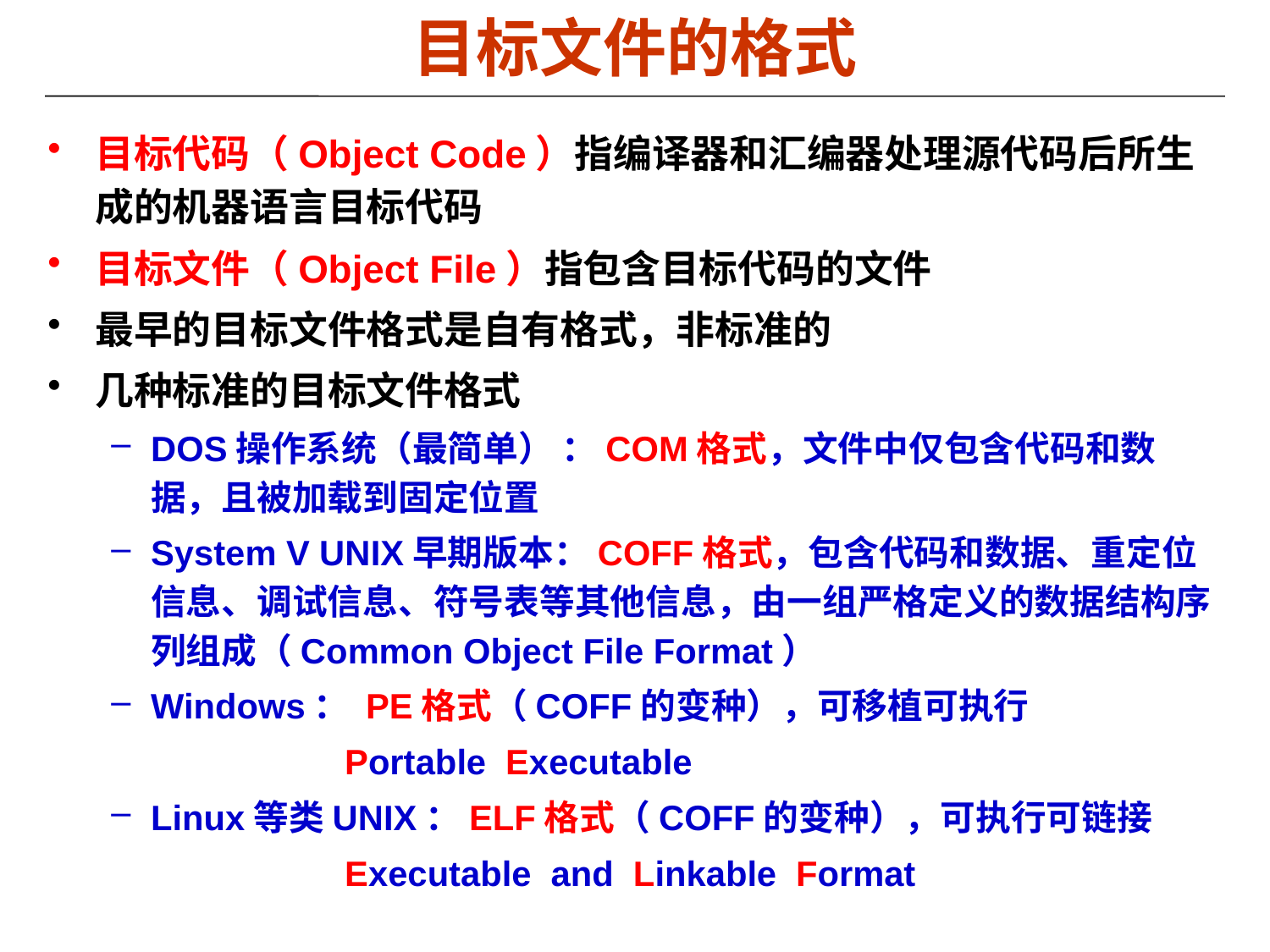

# 目标文件的格式
目标代码（Object Code）指编译器和汇编器处理源代码后所生成的机器语言目标代码
目标文件（Object File）指包含目标代码的文件
最早的目标文件格式是自有格式，非标准的
几种标准的目标文件格式
DOS操作系统（最简单） ：COM格式，文件中仅包含代码和数据，且被加载到固定位置
System V UNIX早期版本：COFF格式，包含代码和数据、重定位信息、调试信息、符号表等其他信息，由一组严格定义的数据结构序列组成（Common Object File Format）
Windows： PE格式（COFF的变种），可移植可执行
                        Portable  Executable
Linux等类UNIX：ELF格式（COFF的变种），可执行可链接
                        Executable  and  Linkable  Format